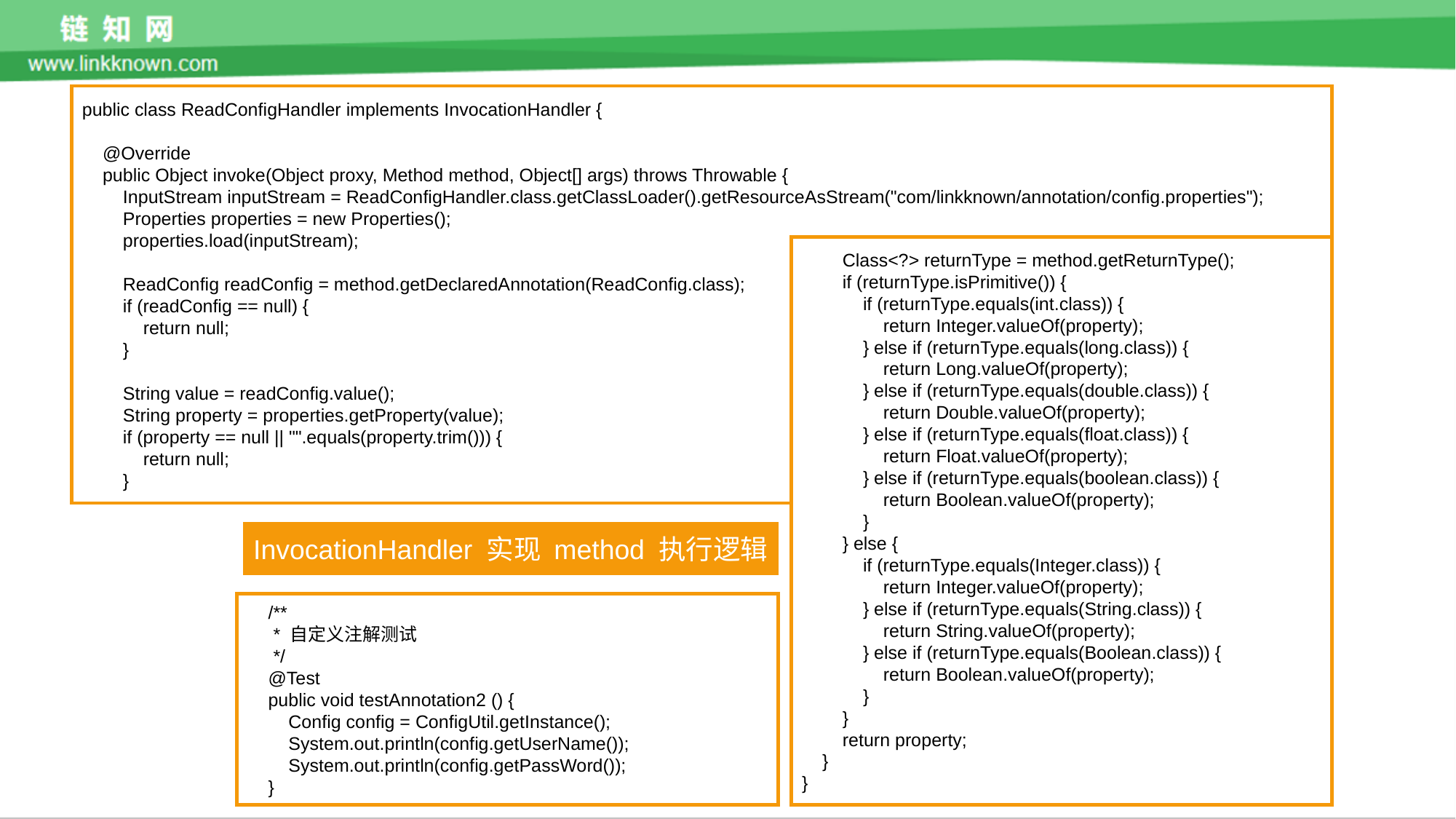

public class ReadConfigHandler implements InvocationHandler {

    @Override
    public Object invoke(Object proxy, Method method, Object[] args) throws Throwable {
        InputStream inputStream = ReadConfigHandler.class.getClassLoader().getResourceAsStream("com/linkknown/annotation/config.properties");
        Properties properties = new Properties();
        properties.load(inputStream);

        ReadConfig readConfig = method.getDeclaredAnnotation(ReadConfig.class);
        if (readConfig == null) {
            return null;
        }

        String value = readConfig.value();
        String property = properties.getProperty(value);
        if (property == null || "".equals(property.trim())) {
            return null;
        }
        Class<?> returnType = method.getReturnType();
        if (returnType.isPrimitive()) {
            if (returnType.equals(int.class)) {
                return Integer.valueOf(property);
            } else if (returnType.equals(long.class)) {
                return Long.valueOf(property);
            } else if (returnType.equals(double.class)) {
                return Double.valueOf(property);
            } else if (returnType.equals(float.class)) {
                return Float.valueOf(property);
            } else if (returnType.equals(boolean.class)) {
                return Boolean.valueOf(property);
            }
        } else {
            if (returnType.equals(Integer.class)) {
                return Integer.valueOf(property);
            } else if (returnType.equals(String.class)) {
                return String.valueOf(property);
            } else if (returnType.equals(Boolean.class)) {
                return Boolean.valueOf(property);
            }
        }
        return property;
    }
}
InvocationHandler 实现 method 执行逻辑
    /**
     * 自定义注解测试
     */
    @Test
    public void testAnnotation2 () {
        Config config = ConfigUtil.getInstance();
        System.out.println(config.getUserName());
        System.out.println(config.getPassWord());
    }